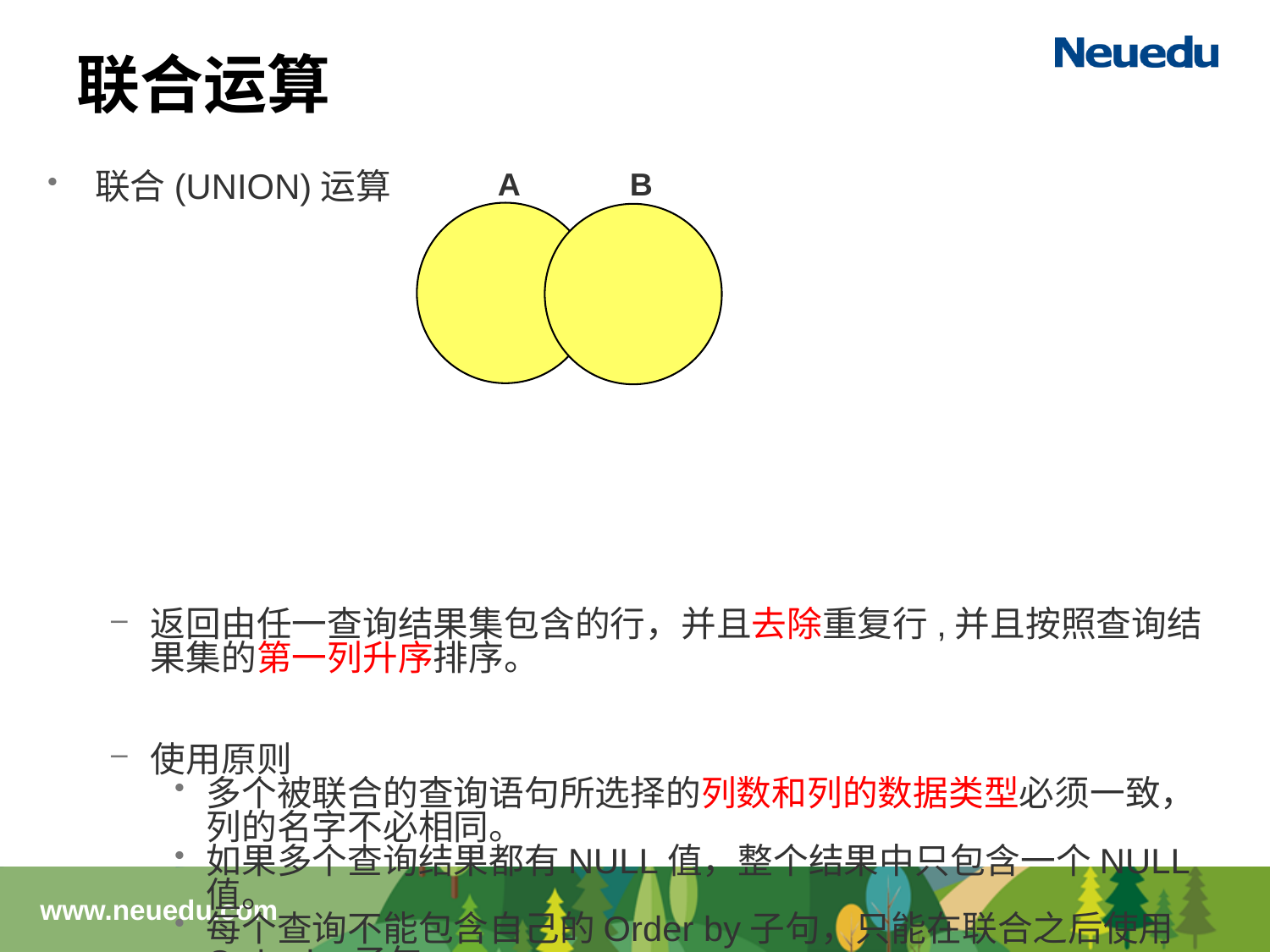

# 联合运算
A
B
联合(UNION)运算

返回由任一查询结果集包含的行，并且去除重复行,并且按照查询结果集的第一列升序排序。

使用原则
多个被联合的查询语句所选择的列数和列的数据类型必须一致，列的名字不必相同。
如果多个查询结果都有NULL值，整个结果中只包含一个NULL值。
每个查询不能包含自己的Order by子句，只能在联合之后使用Order by子句。